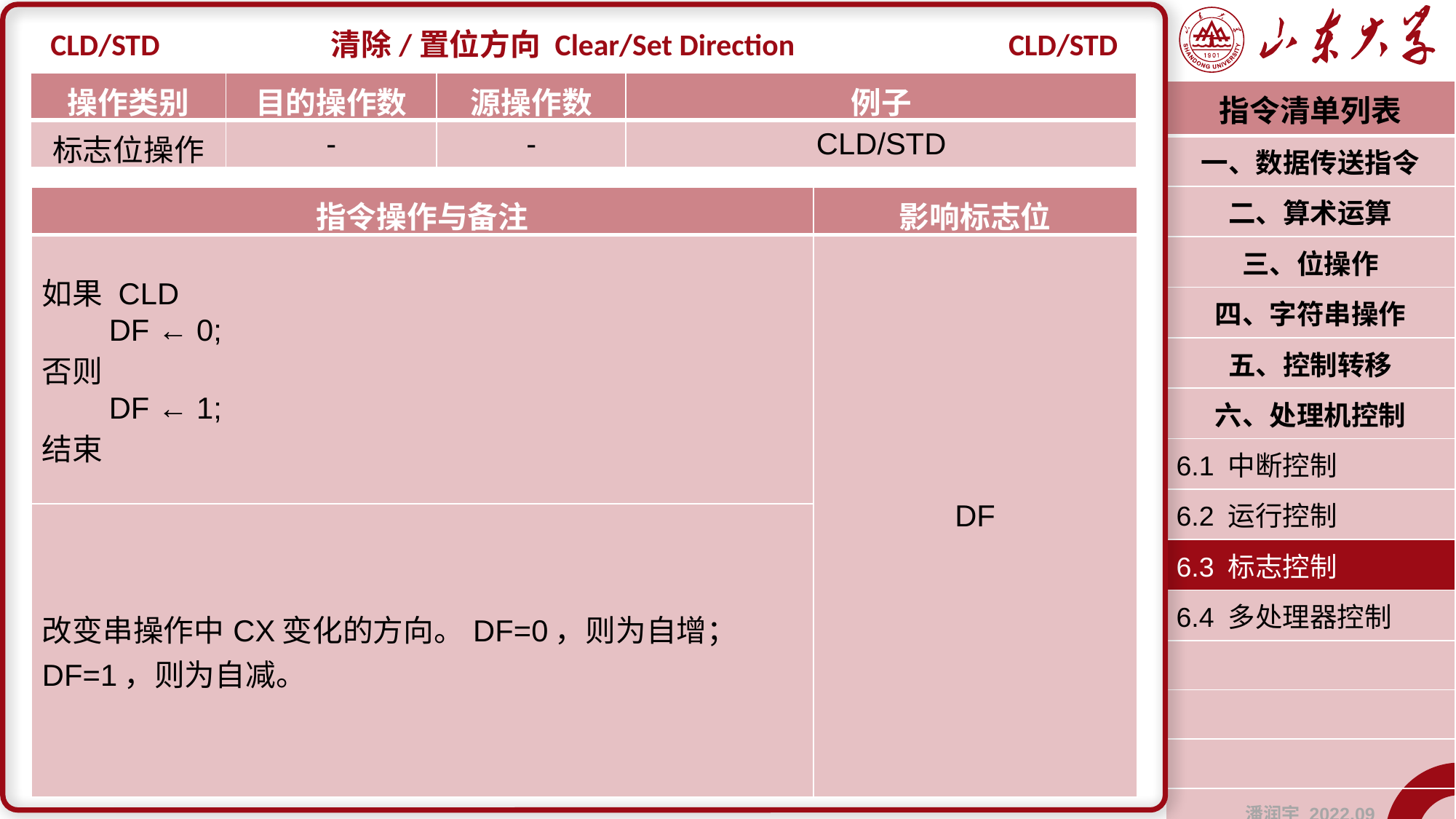

CLD/STD
清除/置位方向 Clear/Set Direction
CLD/STD
| 操作类别 | 目的操作数 | 源操作数 | 例子 |
| --- | --- | --- | --- |
| 标志位操作 | - | - | CLD/STD |
| 指令清单列表 |
| --- |
| 一、数据传送指令 |
| 二、算术运算 |
| 三、位操作 |
| 四、字符串操作 |
| 五、控制转移 |
| 六、处理机控制 |
| 6.1 中断控制 |
| 6.2 运行控制 |
| 6.3 标志控制 |
| 6.4 多处理器控制 |
|  |
|  |
|  |
| 潘润宇 2022.09 |
| 指令操作与备注 | 影响标志位 |
| --- | --- |
| 如果 CLD DF ← 0; 否则 DF ← 1; 结束 | DF |
| 改变串操作中CX变化的方向。DF=0，则为自增；DF=1，则为自减。 |  |